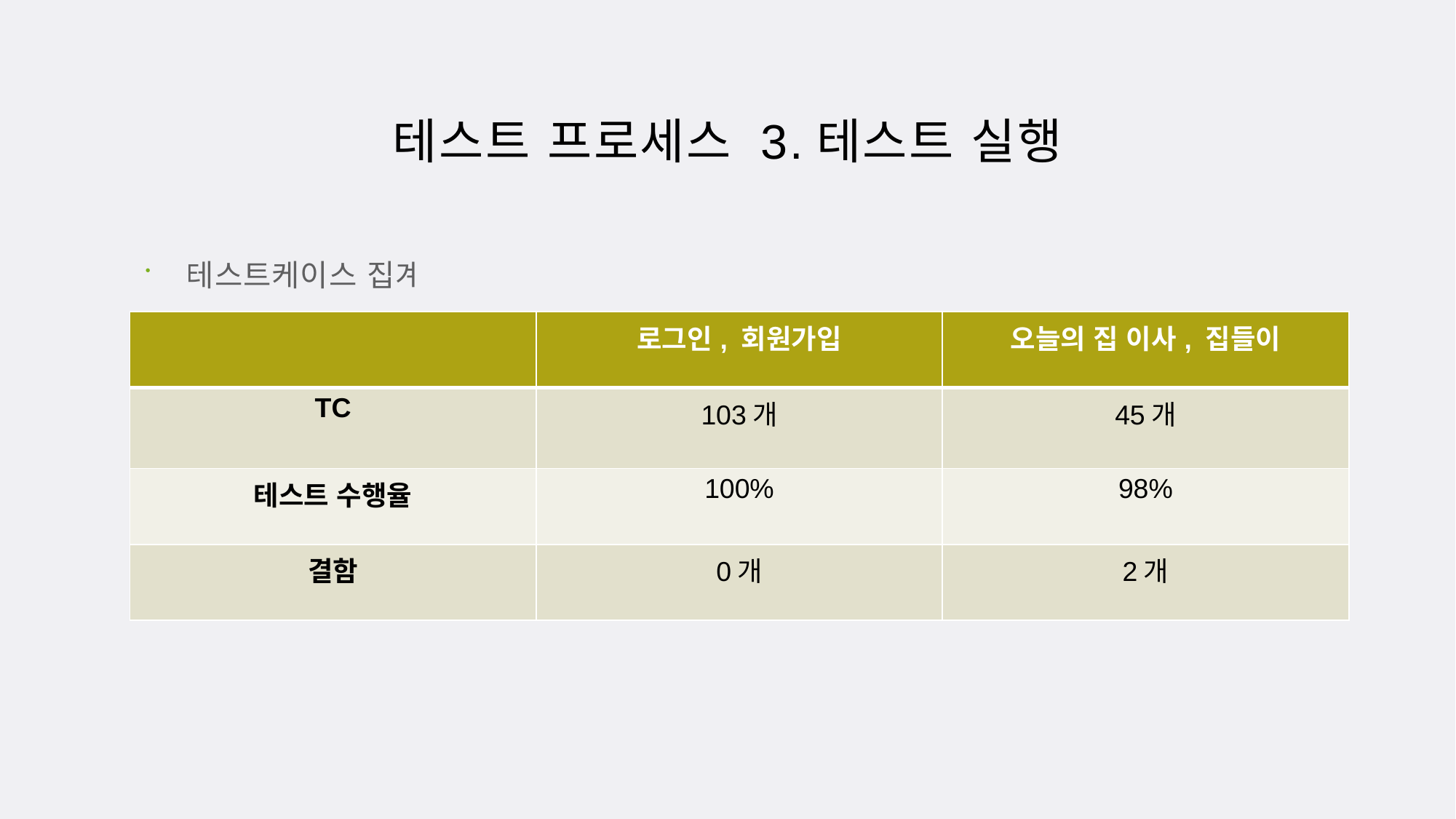

# 테스트 프로세스 3.테스트 실행
테스트케이스 집계
|  | 로그인, 회원가입 | 오늘의 집 이사, 집들이 |
| --- | --- | --- |
| TC | 103개 | 45개 |
| 테스트 수행율 | 100% | 98% |
| 결함 | 0개 | 2개 |